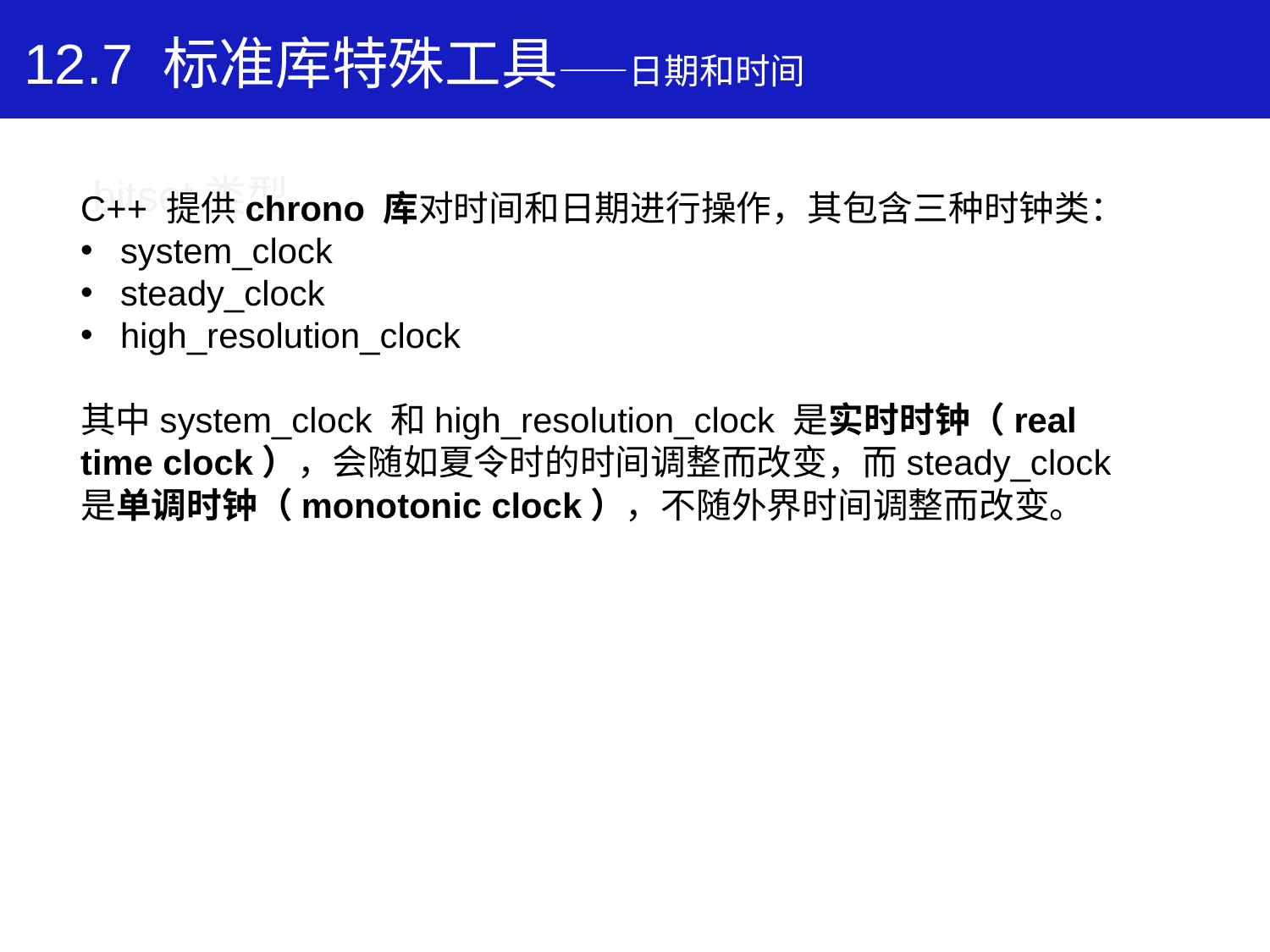

12.7 标准库特殊工具——日期和时间
bitset类型
C++ 提供chrono 库对时间和日期进行操作，其包含三种时钟类：
system_clock
steady_clock
high_resolution_clock

其中system_clock 和high_resolution_clock 是实时时钟（real time clock），会随如夏令时的时间调整而改变，而steady_clock 是单调时钟（monotonic clock），不随外界时间调整而改变。
66